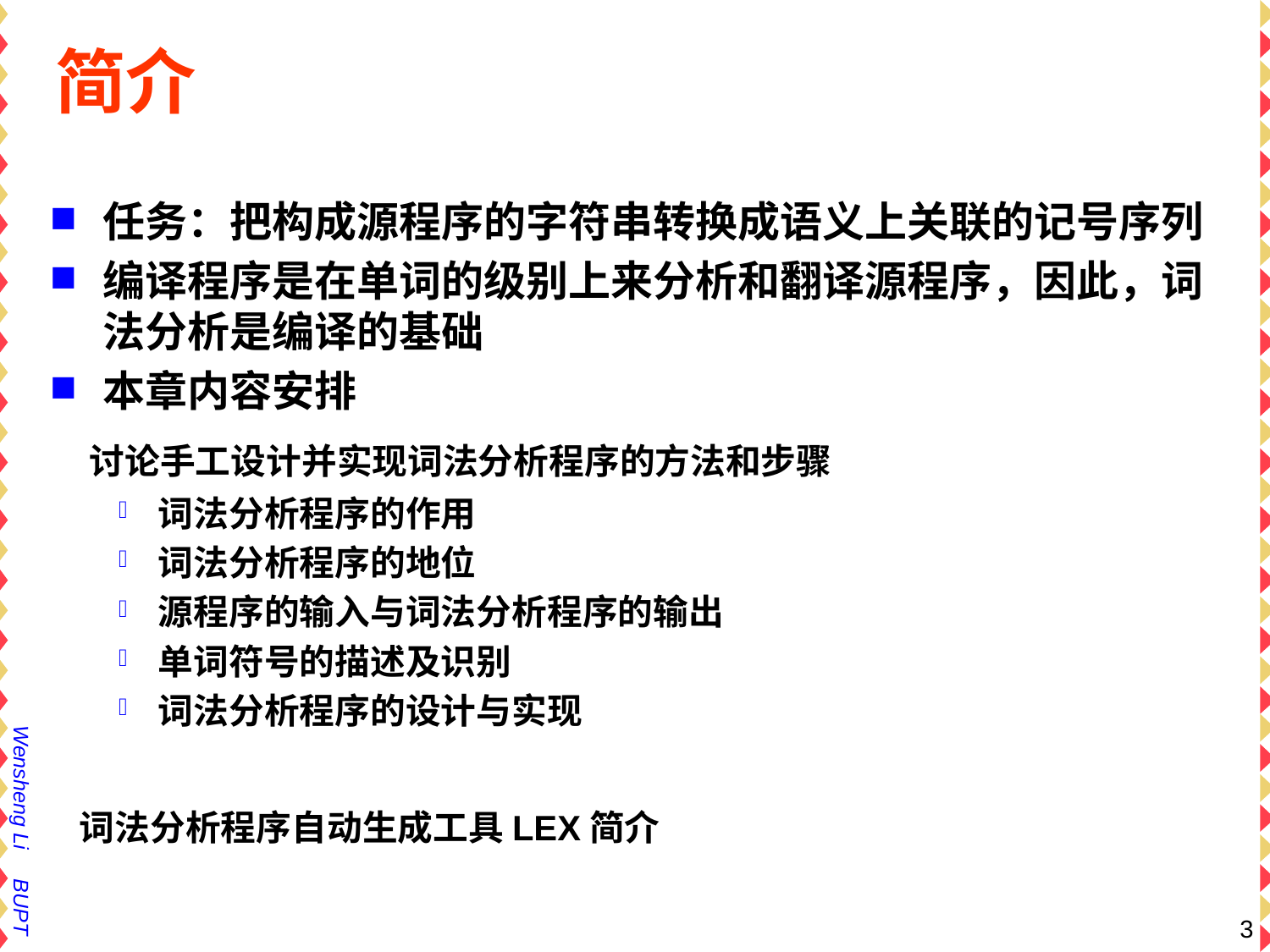

# 简介
任务：把构成源程序的字符串转换成语义上关联的记号序列
编译程序是在单词的级别上来分析和翻译源程序，因此，词法分析是编译的基础
本章内容安排
  讨论手工设计并实现词法分析程序的方法和步骤
词法分析程序的作用
词法分析程序的地位
源程序的输入与词法分析程序的输出
单词符号的描述及识别
词法分析程序的设计与实现

  词法分析程序自动生成工具LEX简介
3